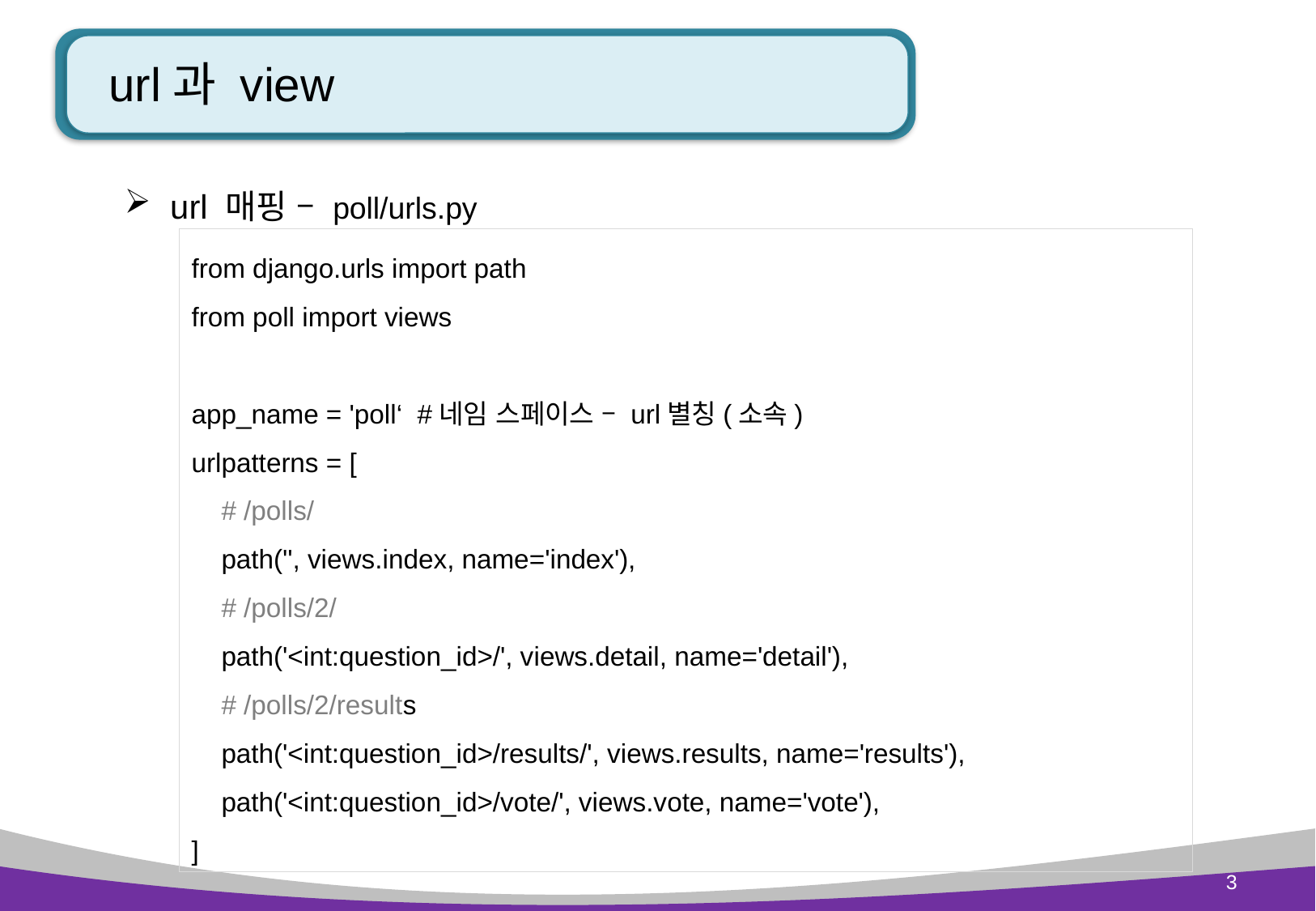

# url과 view
url 매핑 – poll/urls.py
from django.urls import path
from poll import views

app_name = 'poll‘  #네임 스페이스 – url별칭(소속)
urlpatterns = [
    # /polls/
    path('', views.index, name='index'),
    # /polls/2/
    path('<int:question_id>/', views.detail, name='detail'),
    # /polls/2/results
    path('<int:question_id>/results/', views.results, name='results'),
    path('<int:question_id>/vote/', views.vote, name='vote'),
]
3